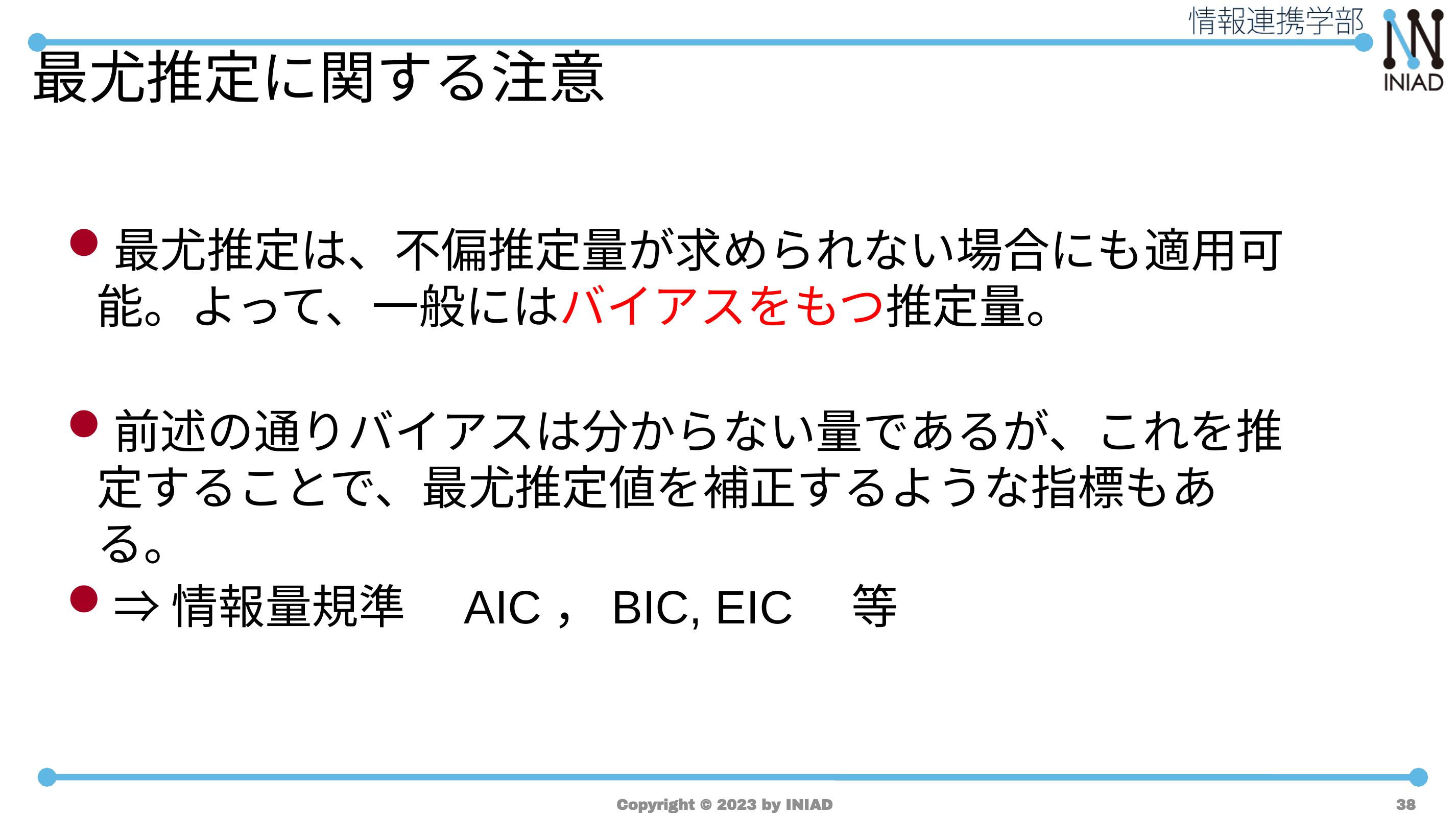

# 最尤推定に関する注意
最尤推定は、不偏推定量が求められない場合にも適用可能。よって、一般にはバイアスをもつ推定量。

前述の通りバイアスは分からない量であるが、これを推定することで、最尤推定値を補正するような指標もある。
⇒情報量規準　AIC，BIC, EIC　等
Copyright © 2023 by INIAD
38